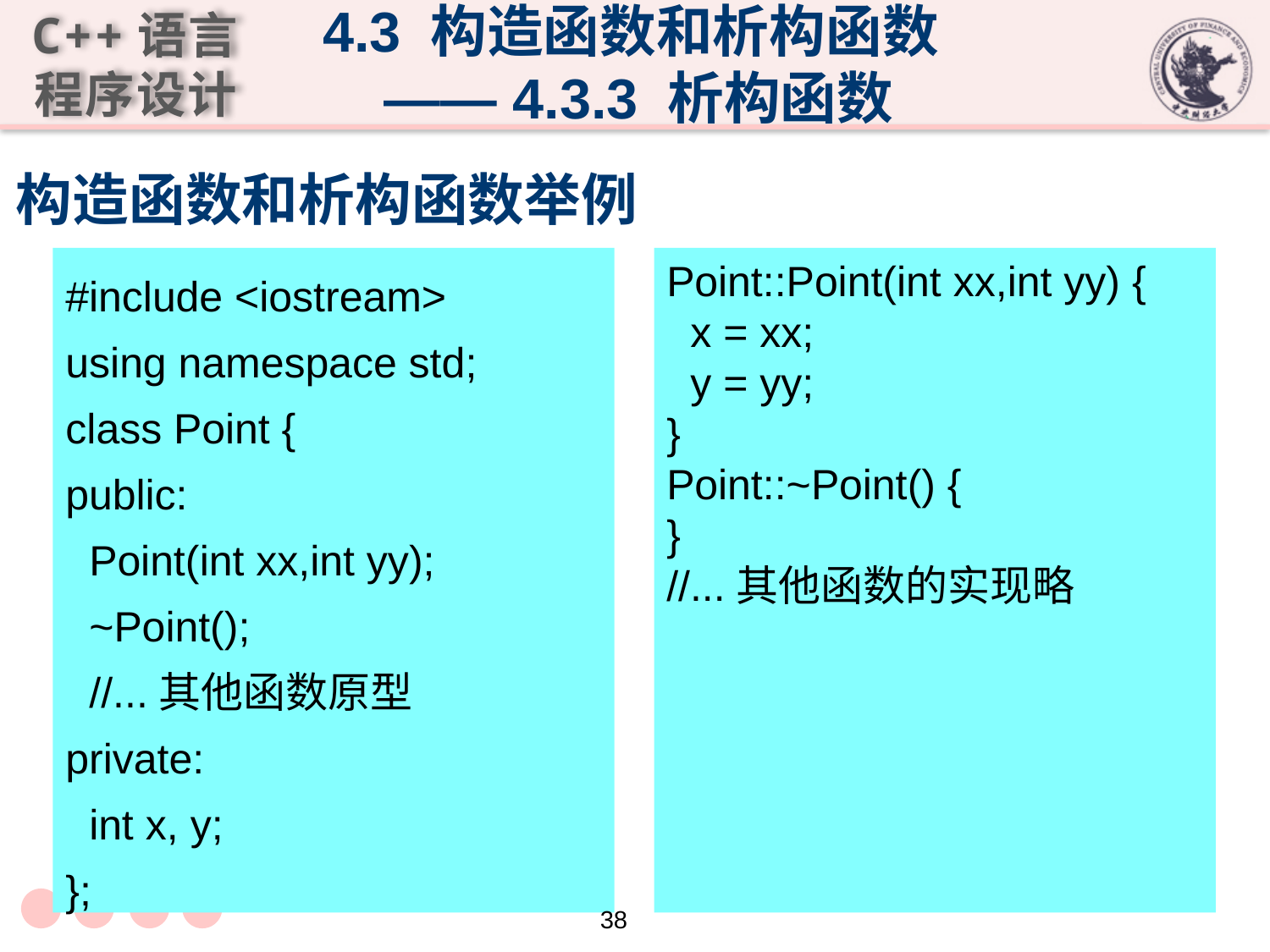

4.3 构造函数和析构函数
 —— 4.3.3 析构函数
# 构造函数和析构函数举例
#include <iostream>
using namespace std;
class Point {
public:
  Point(int xx,int yy);
  ~Point();
  //...其他函数原型
private:
  int x, y;
};
Point::Point(int xx,int yy) {
  x = xx;
  y = yy;
}
Point::~Point() {
}
//...其他函数的实现略
38